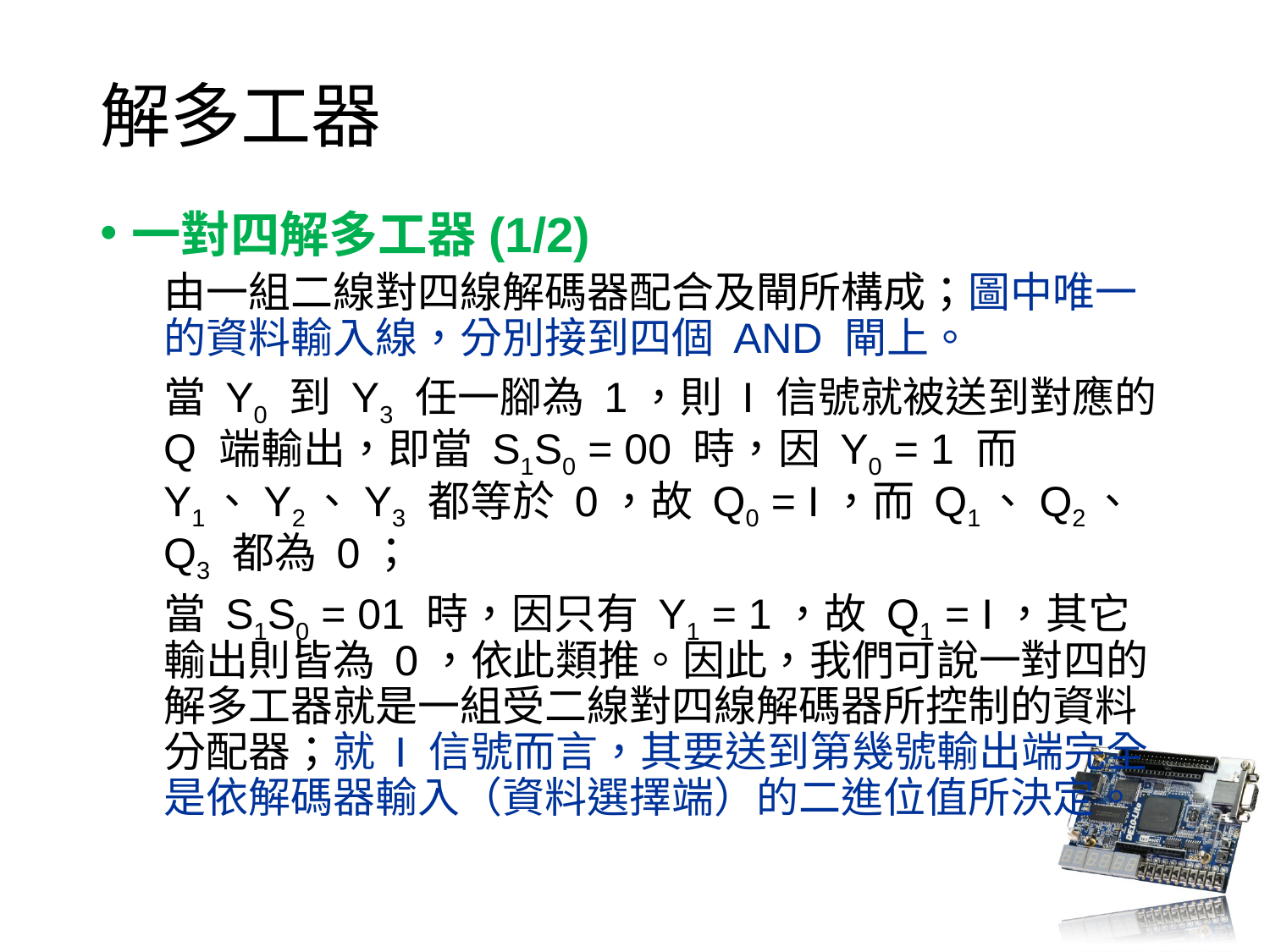

# 解多工器
一對四解多工器(1/2)
由一組二線對四線解碼器配合及閘所構成；圖中唯一的資料輸入線，分別接到四個 AND 閘上。
當 Y0 到 Y3 任一腳為 1，則 I 信號就被送到對應的 Q 端輸出，即當 S1S0 = 00 時，因 Y0 = 1 而 Y1、Y2、Y3 都等於 0，故 Q0 = I，而 Q1、Q2、Q3 都為 0；
當 S1S0 = 01 時，因只有 Y1 = 1，故 Q1 = I，其它輸出則皆為 0，依此類推。因此，我們可說一對四的解多工器就是一組受二線對四線解碼器所控制的資料分配器；就 I 信號而言，其要送到第幾號輸出端完全是依解碼器輸入（資料選擇端）的二進位值所決定。